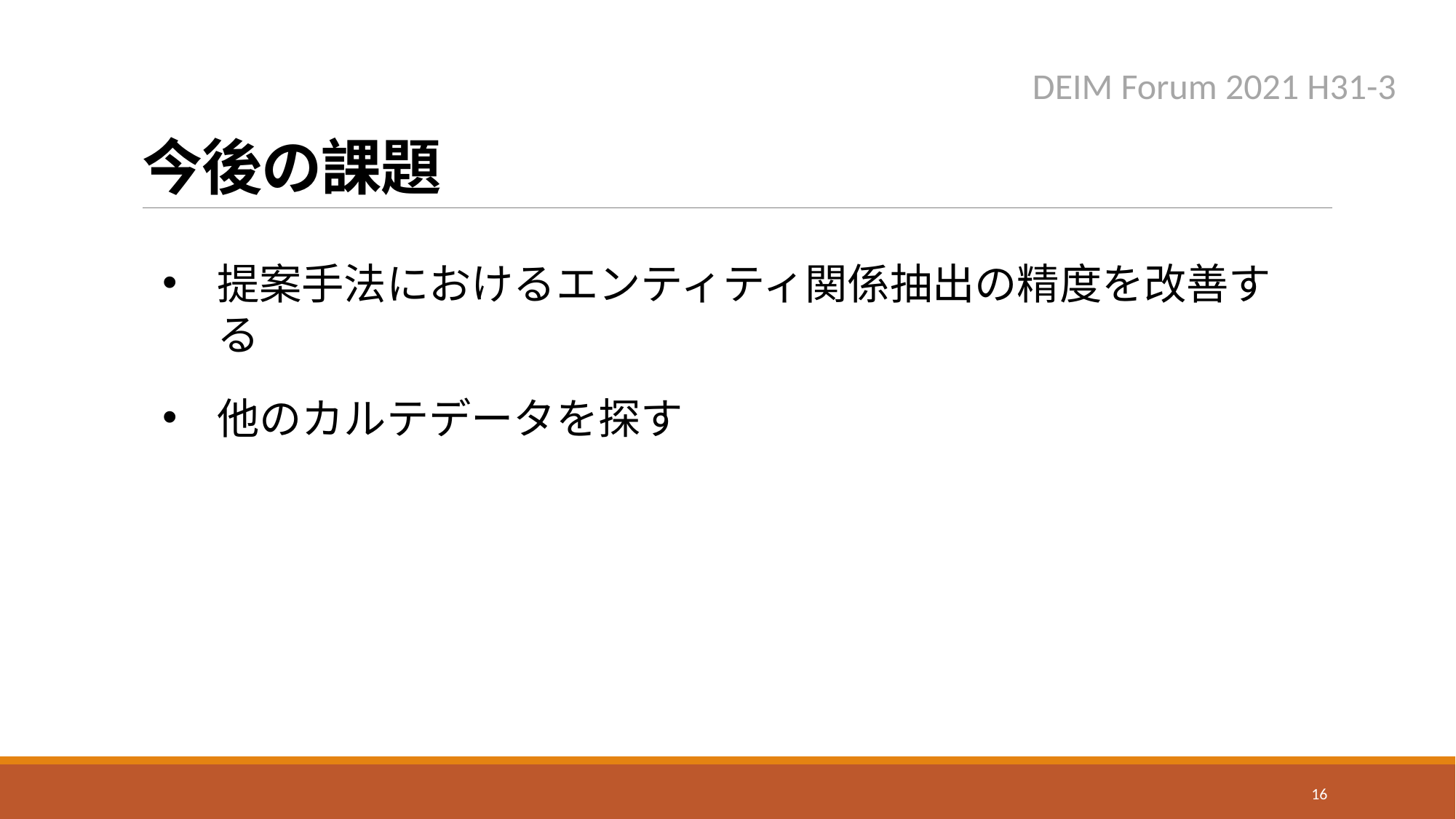

# 今後の課題
DEIM Forum 2021 H31-3
提案手法におけるエンティティ関係抽出の精度を改善する

他のカルテデータを探す
16